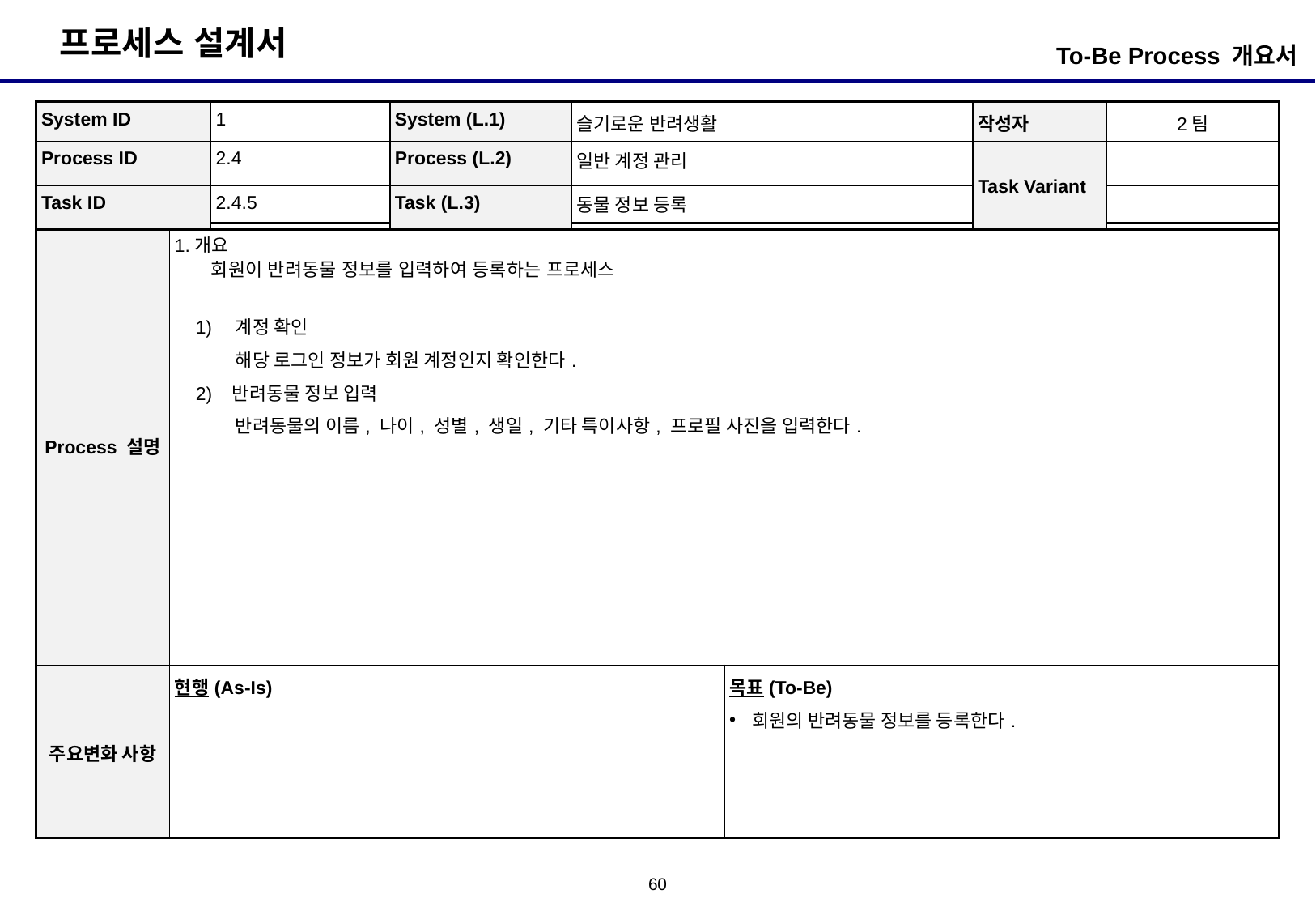

To-Be Process 개요서
| System ID | 1 | System (L.1) | 슬기로운 반려생활 | 작성자 | 2팀 |
| --- | --- | --- | --- | --- | --- |
| Process ID | 2.4 | Process (L.2) | 일반 계정 관리 | Task Variant |  |
| Task ID | 2.4.5 | Task (L.3) | 동물 정보 등록 |  |  |
| Process 설명 | 1.개요 회원이 반려동물 정보를 입력하여 등록하는 프로세스 계정 확인 해당 로그인 정보가 회원 계정인지 확인한다. 2) 반려동물 정보 입력 반려동물의 이름, 나이, 성별, 생일, 기타 특이사항, 프로필 사진을 입력한다. |  |
| --- | --- | --- |
| 주요변화 사항 | 현행(As-Is) | 목표(To-Be) 회원의 반려동물 정보를 등록한다. |